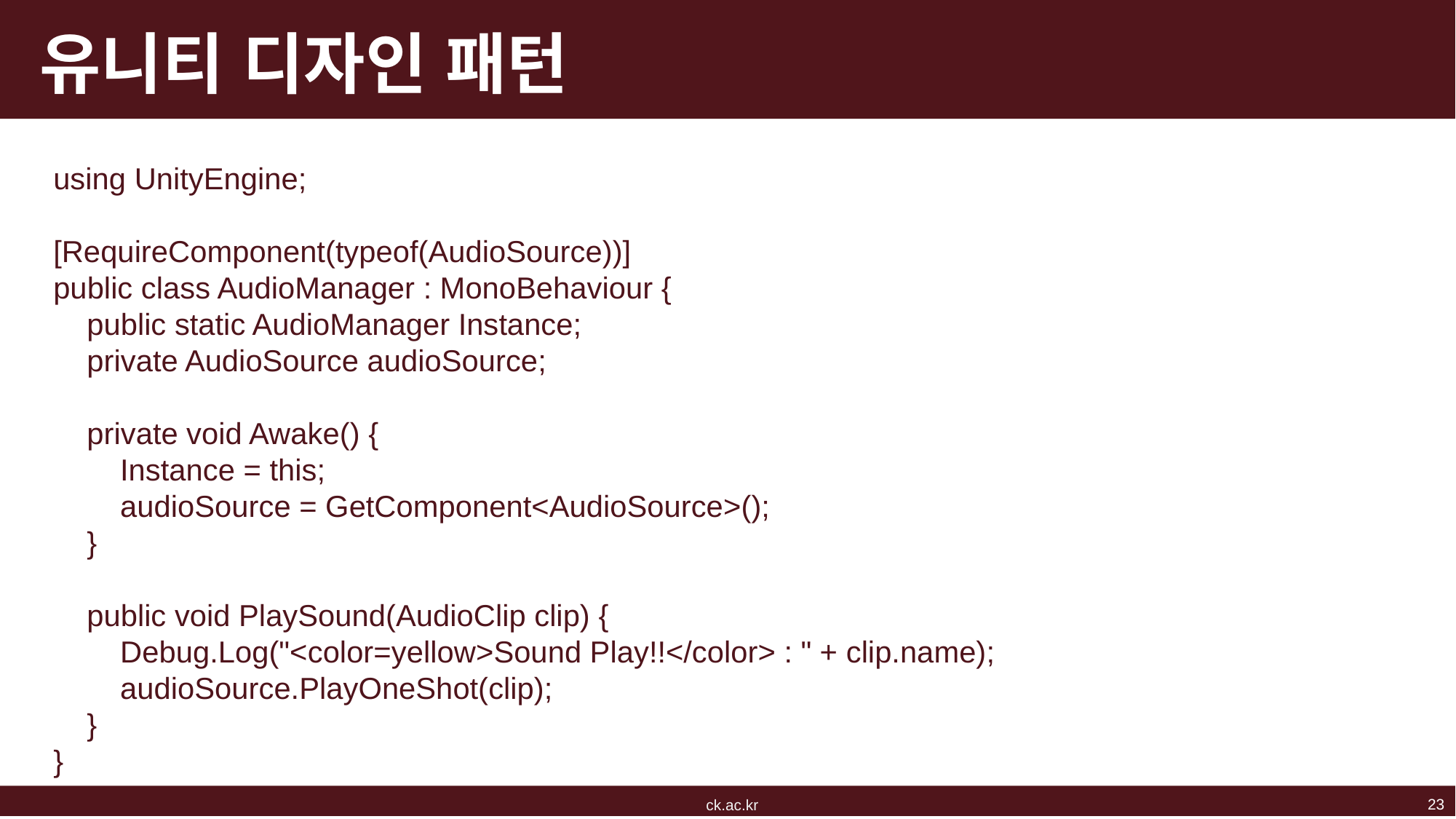

# 유니티 디자인 패턴
using UnityEngine;

[RequireComponent(typeof(AudioSource))]
public class AudioManager : MonoBehaviour {
    public static AudioManager Instance;
    private AudioSource audioSource;

    private void Awake() {
        Instance = this;
        audioSource = GetComponent<AudioSource>();
    }

    public void PlaySound(AudioClip clip) {
        Debug.Log("<color=yellow>Sound Play!!</color> : " + clip.name);
        audioSource.PlayOneShot(clip);
    }
}

23
ck.ac.kr